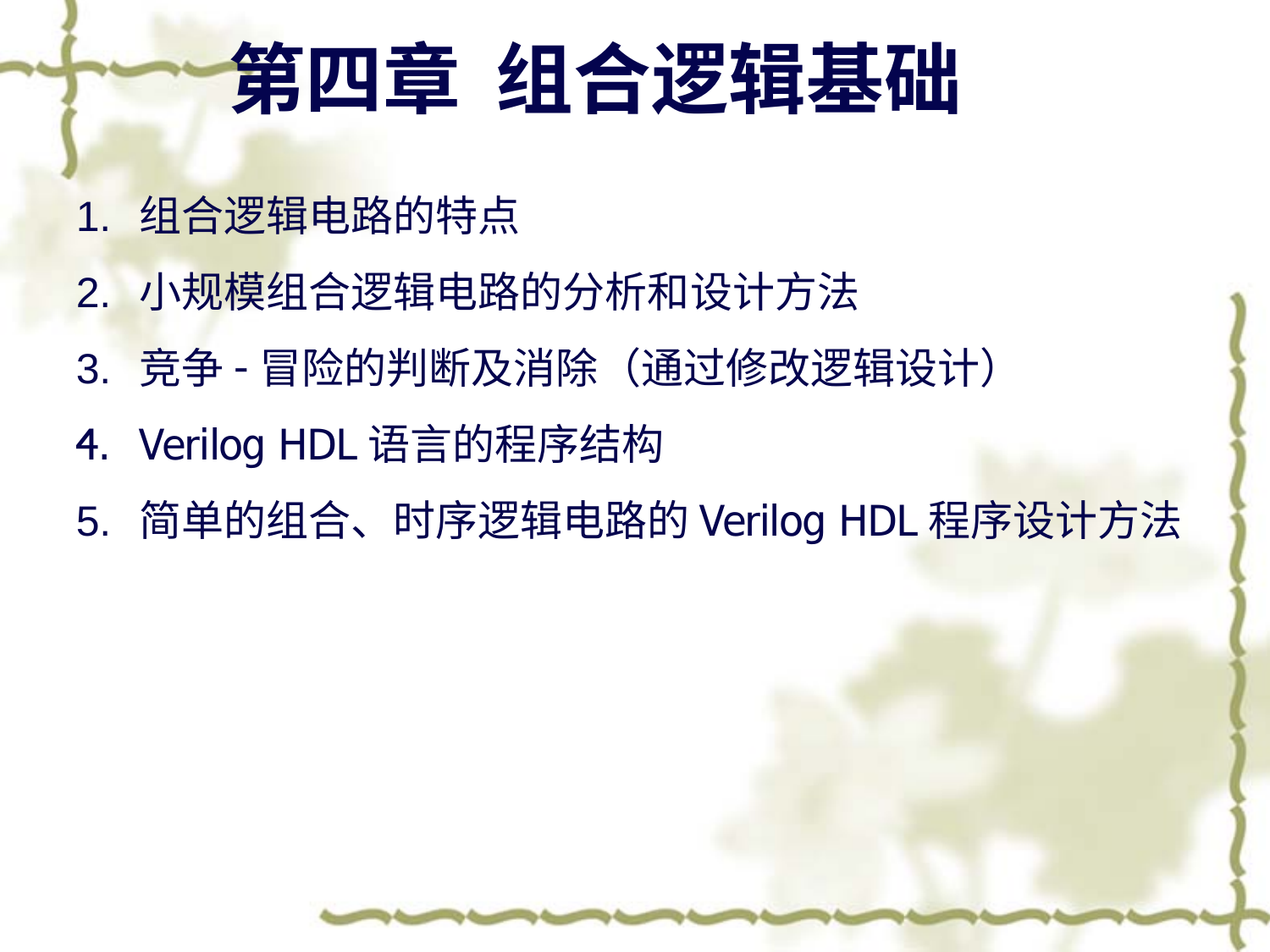

# 第四章  组合逻辑基础
组合逻辑电路的特点
小规模组合逻辑电路的分析和设计方法
竞争-冒险的判断及消除（通过修改逻辑设计）
Verilog HDL语言的程序结构
简单的组合、时序逻辑电路的Verilog HDL程序设计方法